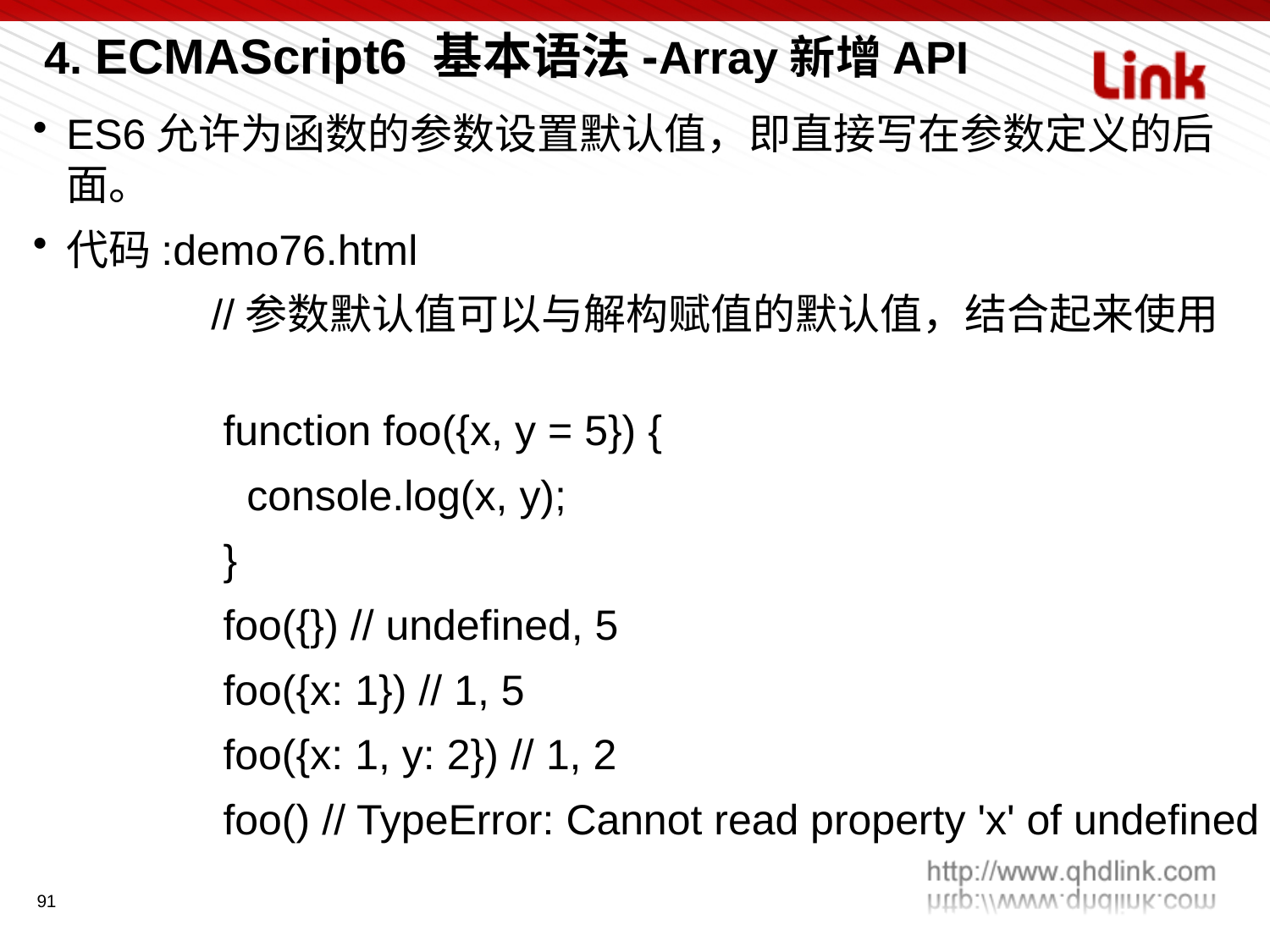

4. ECMAScript6 基本语法-Array新增API
ES6允许为函数的参数设置默认值，即直接写在参数定义的后面。
代码:demo76.html
       //参数默认值可以与解构赋值的默认值，结合起来使用
        function foo({x, y = 5}) {
          console.log(x, y);
        }
        foo({}) // undefined, 5
        foo({x: 1}) // 1, 5
        foo({x: 1, y: 2}) // 1, 2
        foo() // TypeError: Cannot read property 'x' of undefined
91